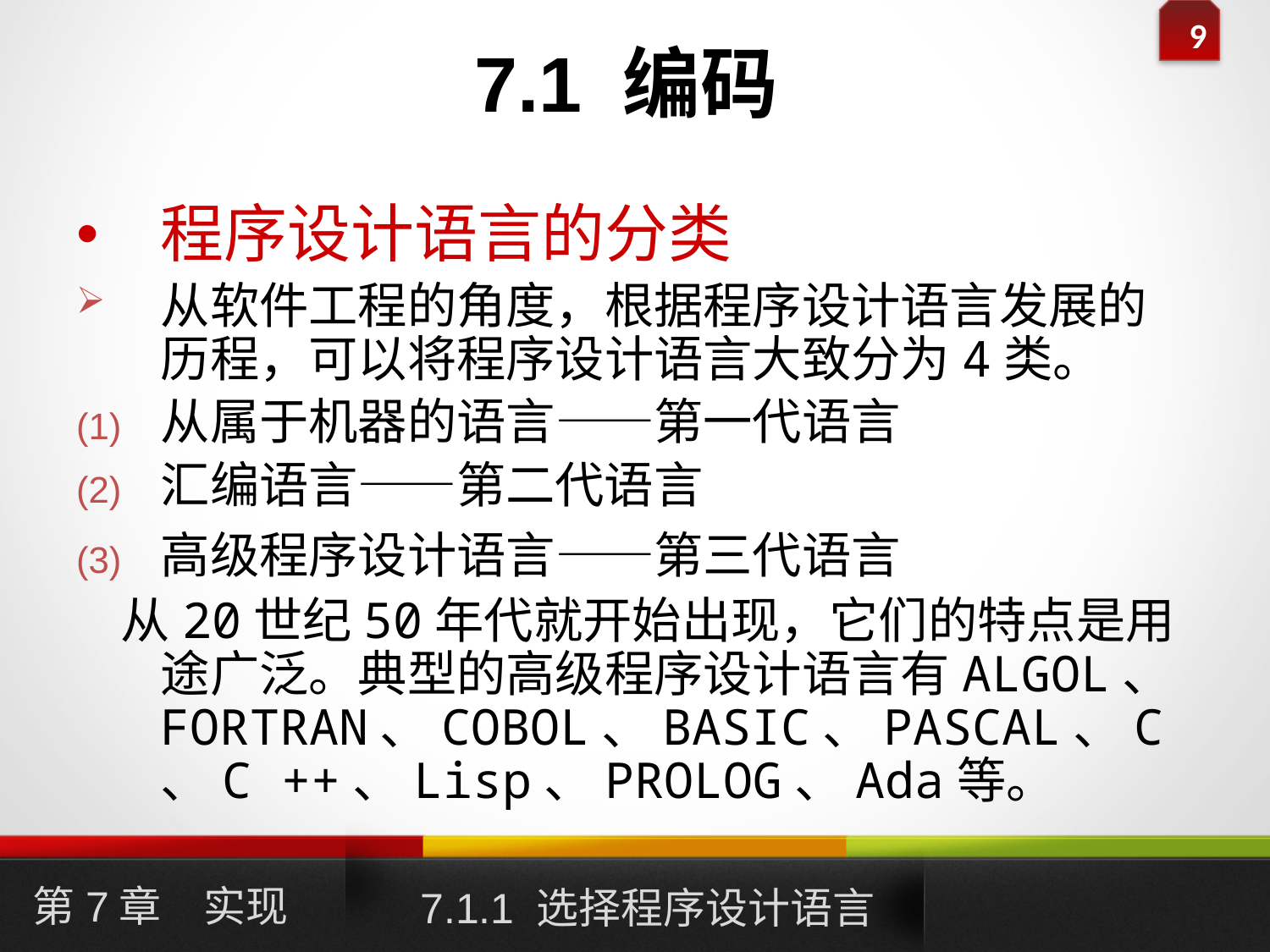

7.1 编码
#
程序设计语言的分类
从软件工程的角度，根据程序设计语言发展的历程，可以将程序设计语言大致分为4类。
从属于机器的语言——第一代语言
汇编语言——第二代语言
高级程序设计语言——第三代语言
   从20世纪50年代就开始出现，它们的特点是用途广泛。典型的高级程序设计语言有ALGOL、FORTRAN、COBOL、BASIC、PASCAL、C、C ++、Lisp、PROLOG、Ada等。

第7章　实现
7.1.1 选择程序设计语言